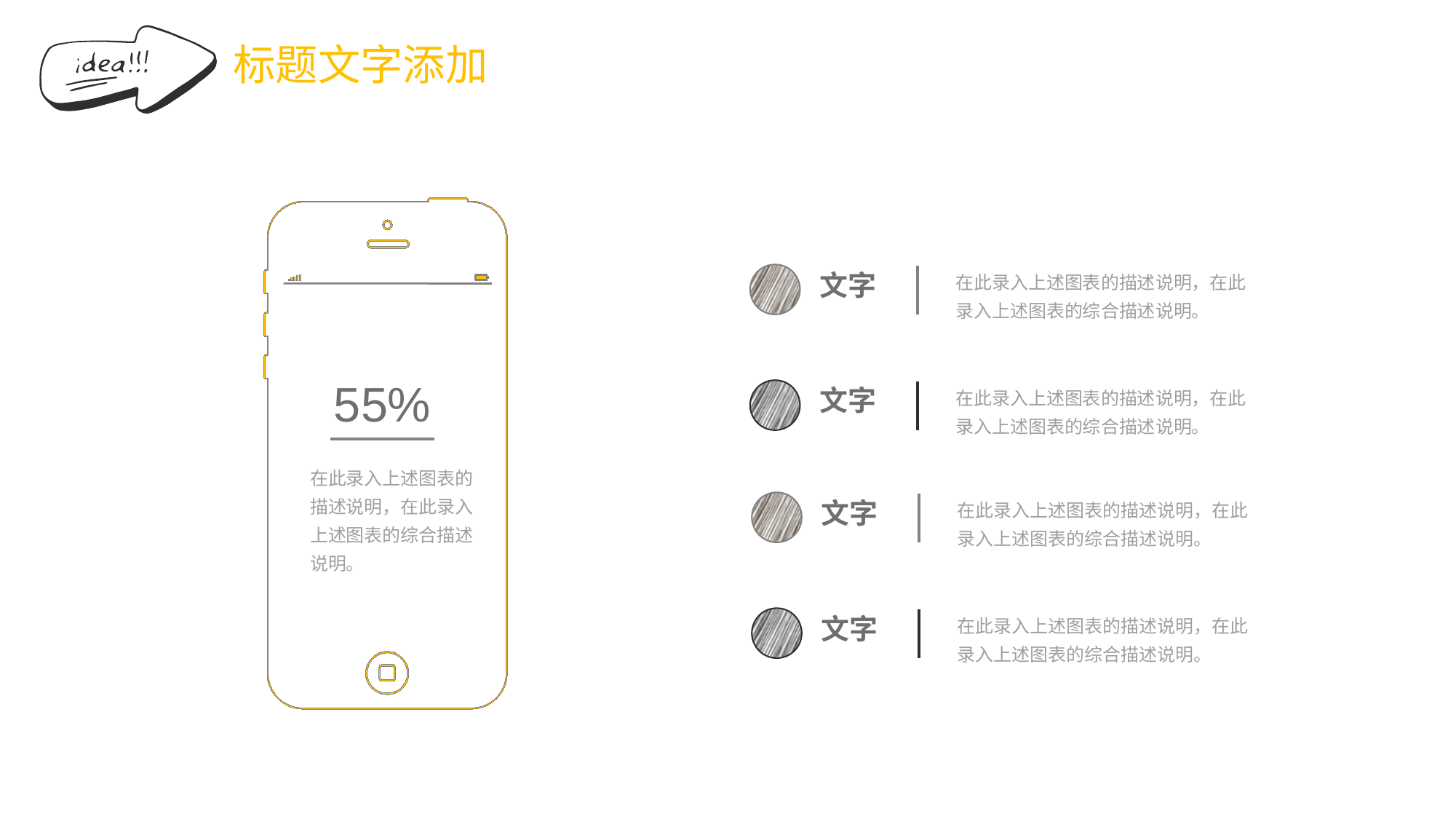

标题文字添加

在此录入上述图表的描述说明，在此录入上述图表的综合描述说明。
文字

55%
在此录入上述图表的描述说明，在此录入上述图表的综合描述说明。
文字

在此录入上述图表的描述说明，在此录入上述图表的综合描述说明。
在此录入上述图表的描述说明，在此录入上述图表的综合描述说明。
文字

在此录入上述图表的描述说明，在此录入上述图表的综合描述说明。
文字